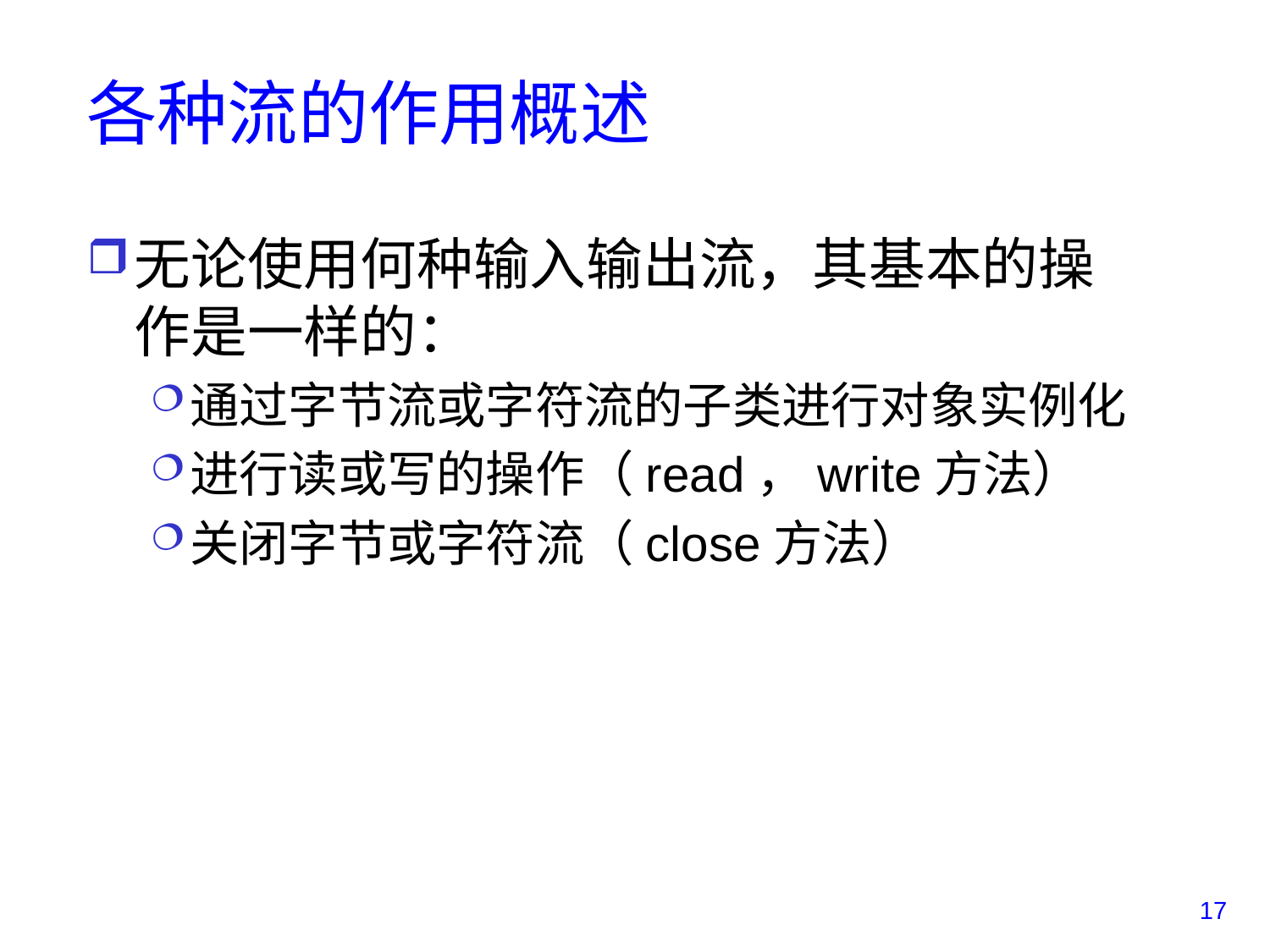

# 各种流的作用概述
无论使用何种输入输出流，其基本的操作是一样的：
通过字节流或字符流的子类进行对象实例化
进行读或写的操作（read，write方法）
关闭字节或字符流（close方法）

17